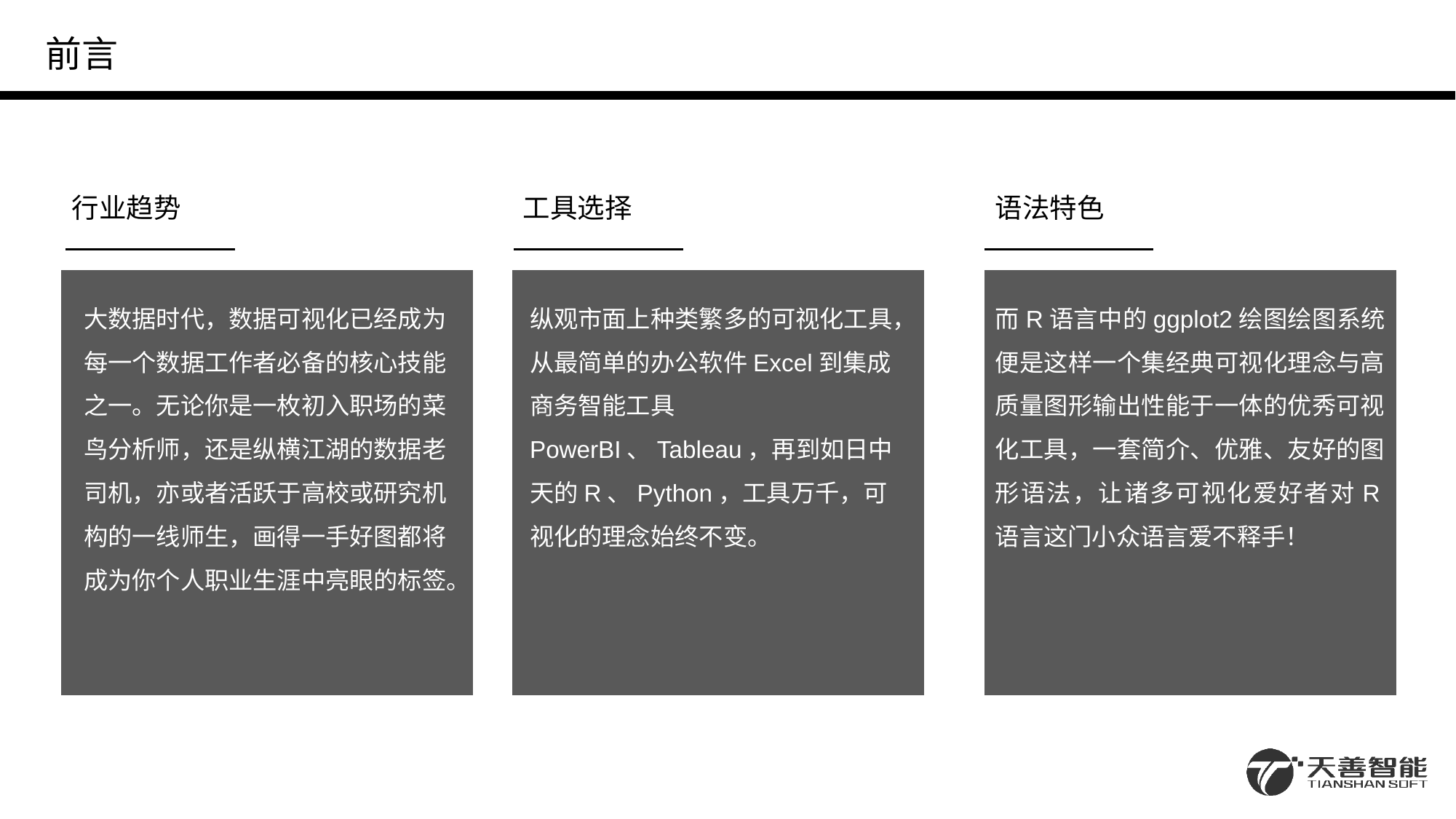

# 前言
行业趋势
工具选择
语法特色

大数据时代，数据可视化已经成为每一个数据工作者必备的核心技能之一。无论你是一枚初入职场的菜鸟分析师，还是纵横江湖的数据老司机，亦或者活跃于高校或研究机构的一线师生，画得一手好图都将成为你个人职业生涯中亮眼的标签。
纵观市面上种类繁多的可视化工具，从最简单的办公软件Excel到集成商务智能工具PowerBI、Tableau，再到如日中天的R、Python，工具万千，可视化的理念始终不变。
而R语言中的ggplot2绘图绘图系统便是这样一个集经典可视化理念与高质量图形输出性能于一体的优秀可视化工具，一套简介、优雅、友好的图形语法，让诸多可视化爱好者对R语言这门小众语言爱不释手！